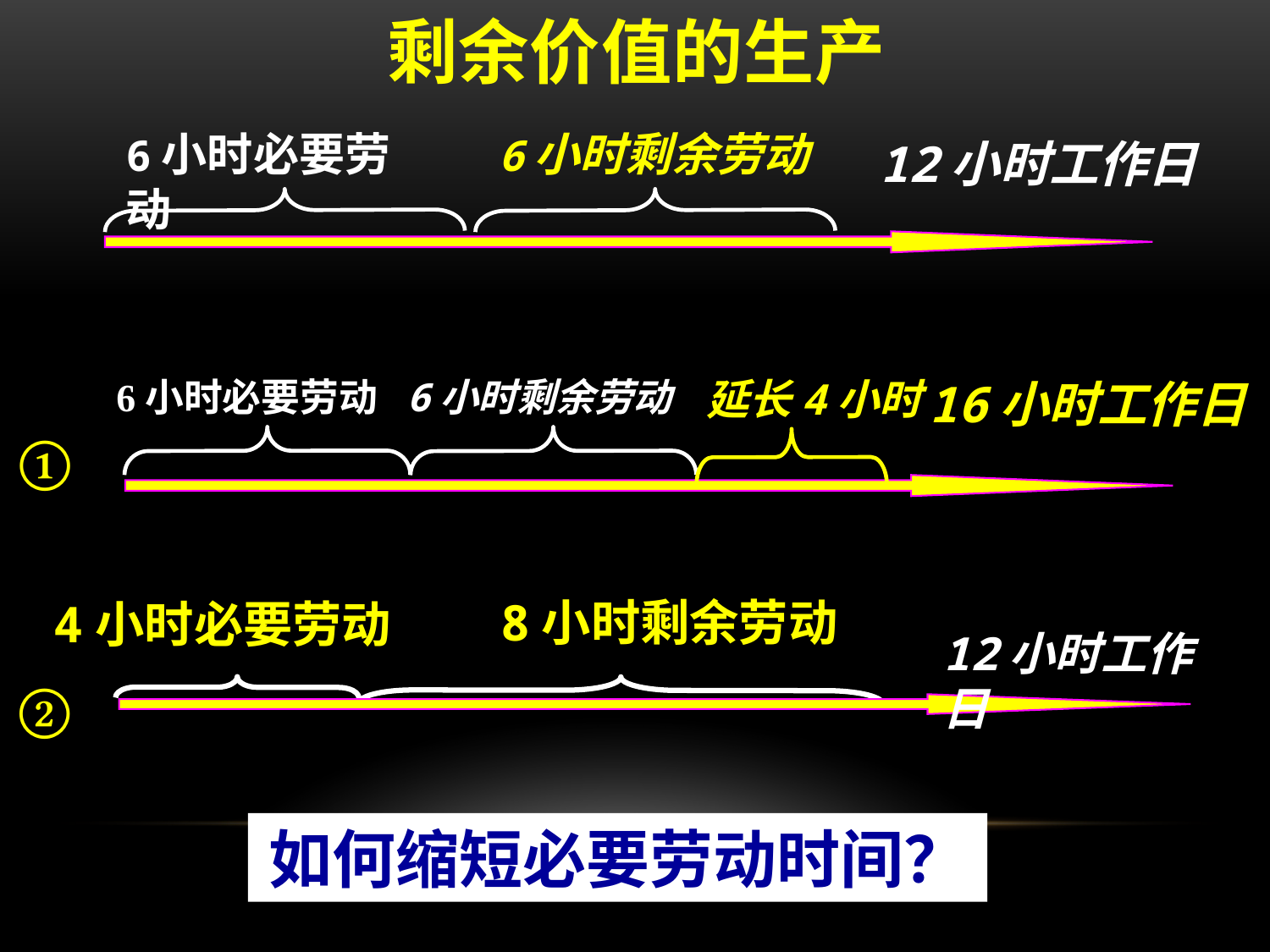

# 剩余价值的生产

6小时必要劳动
6小时剩余劳动
12小时工作日

6小时必要劳动
6小时剩余劳动
延长4小时
16小时工作日

①

8小时剩余劳动
4小时必要劳动
12小时工作日

②
如何缩短必要劳动时间？